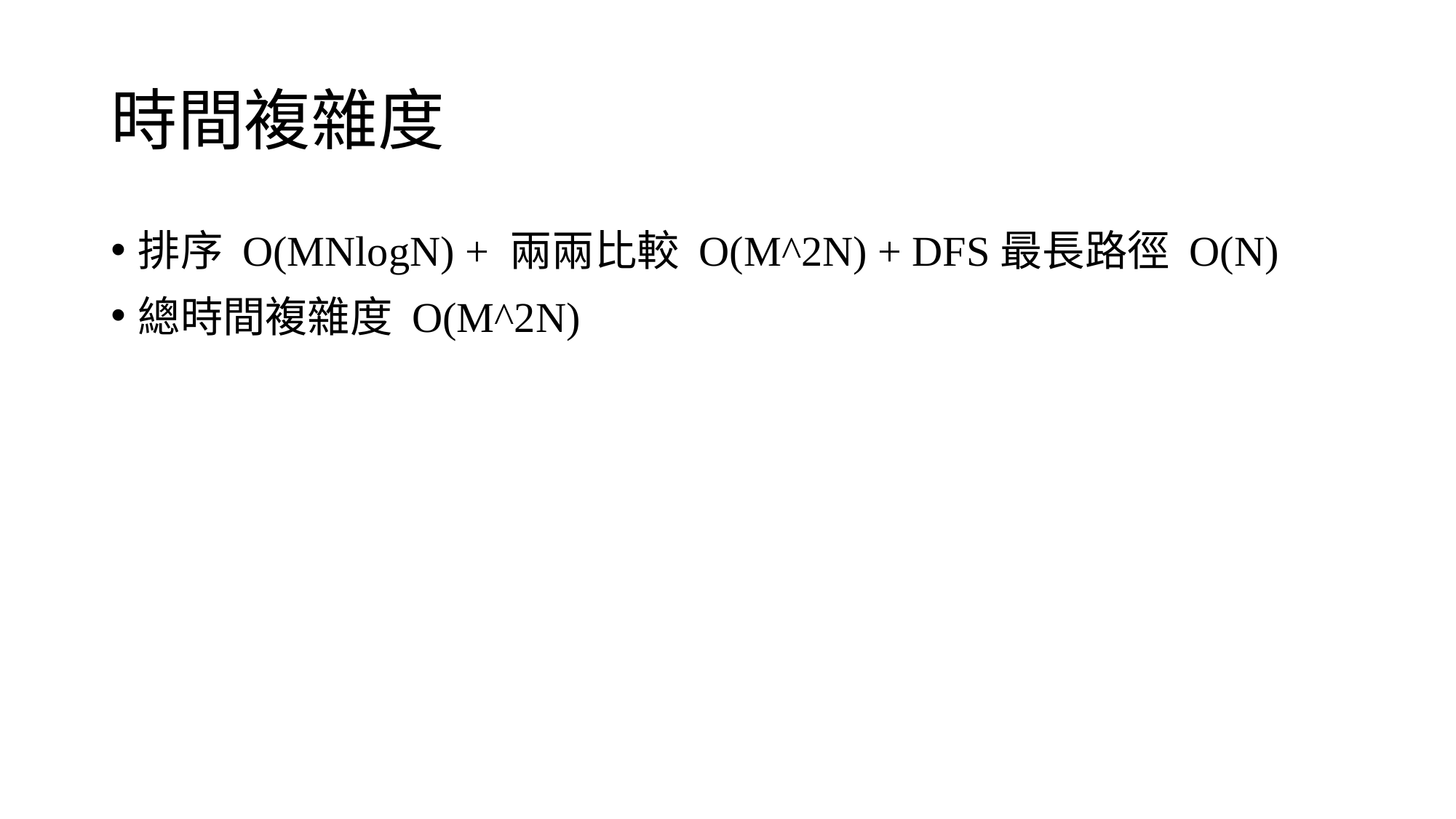

# 時間複雜度
排序 O(MNlogN) + 兩兩比較 O(M^2N) + DFS最長路徑 O(N)
總時間複雜度 O(M^2N)